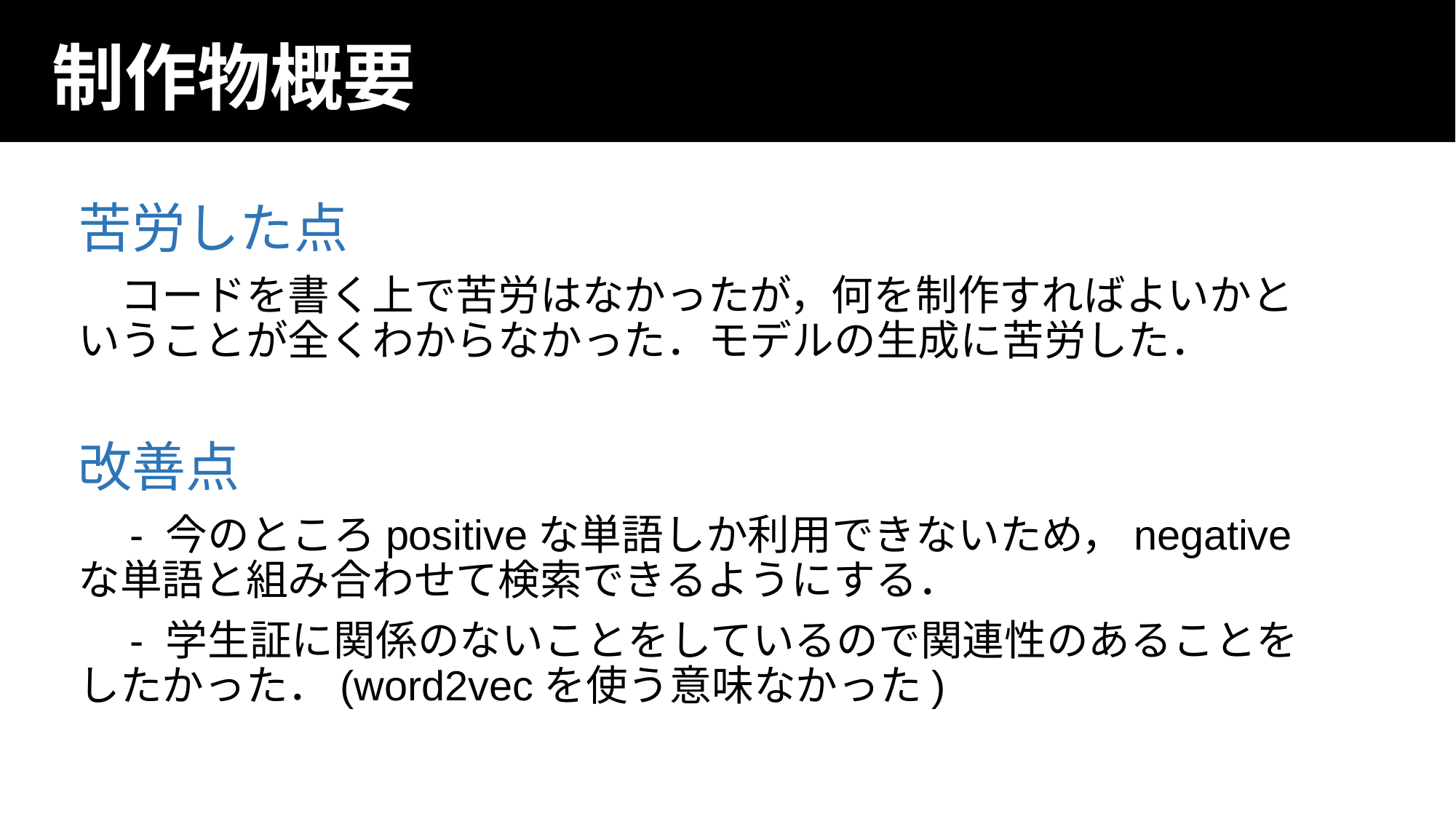

# 制作物概要
苦労した点
　コードを書く上で苦労はなかったが，何を制作すればよいかということが全くわからなかった．モデルの生成に苦労した．

改善点
　- 今のところpositiveな単語しか利用できないため，negativeな単語と組み合わせて検索できるようにする．
　- 学生証に関係のないことをしているので関連性のあることをしたかった．(word2vecを使う意味なかった)